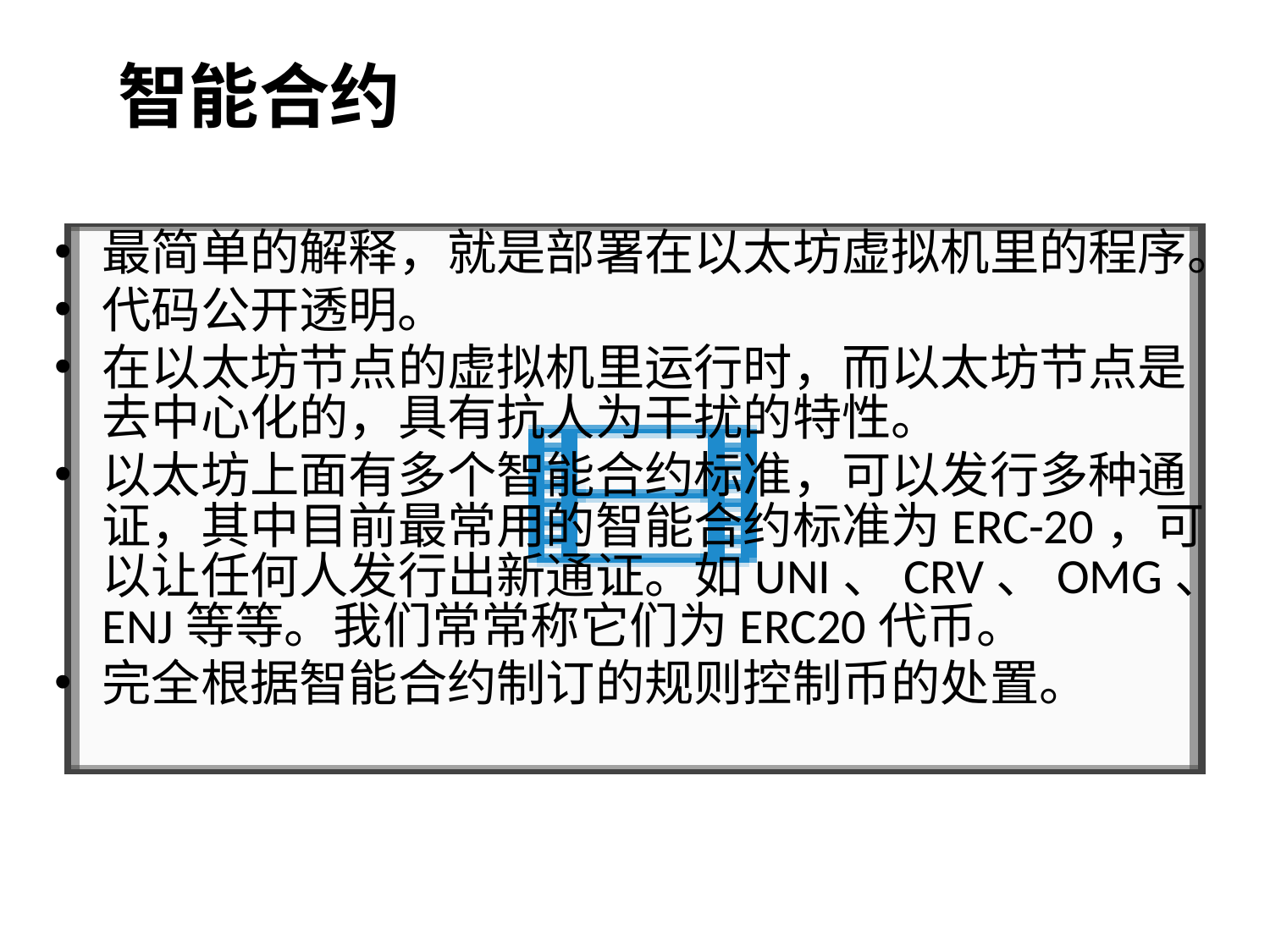

# 智能合约
最简单的解释，就是部署在以太坊虚拟机里的程序。
代码公开透明。
在以太坊节点的虚拟机里运行时，而以太坊节点是去中心化的，具有抗人为干扰的特性。
以太坊上面有多个智能合约标准，可以发行多种通证，其中目前最常用的智能合约标准为ERC-20，可以让任何人发行出新通证。如UNI、CRV、OMG、ENJ等等。我们常常称它们为ERC20代币。
完全根据智能合约制订的规则控制币的处置。